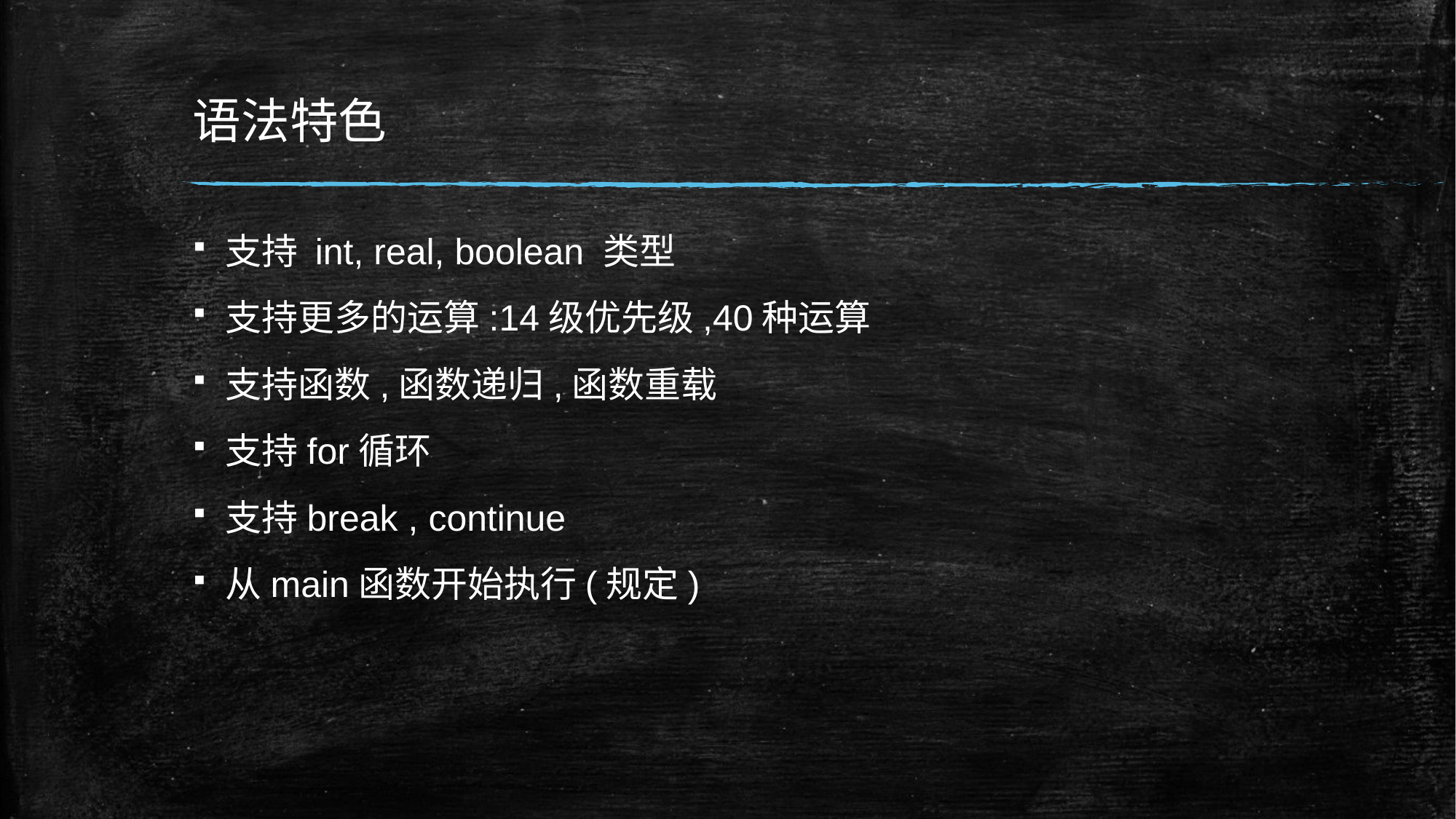

# 语法特色
支持 int, real, boolean 类型
支持更多的运算:14级优先级,40种运算
支持函数,函数递归,函数重载
支持for循环
支持break , continue
从main函数开始执行(规定)